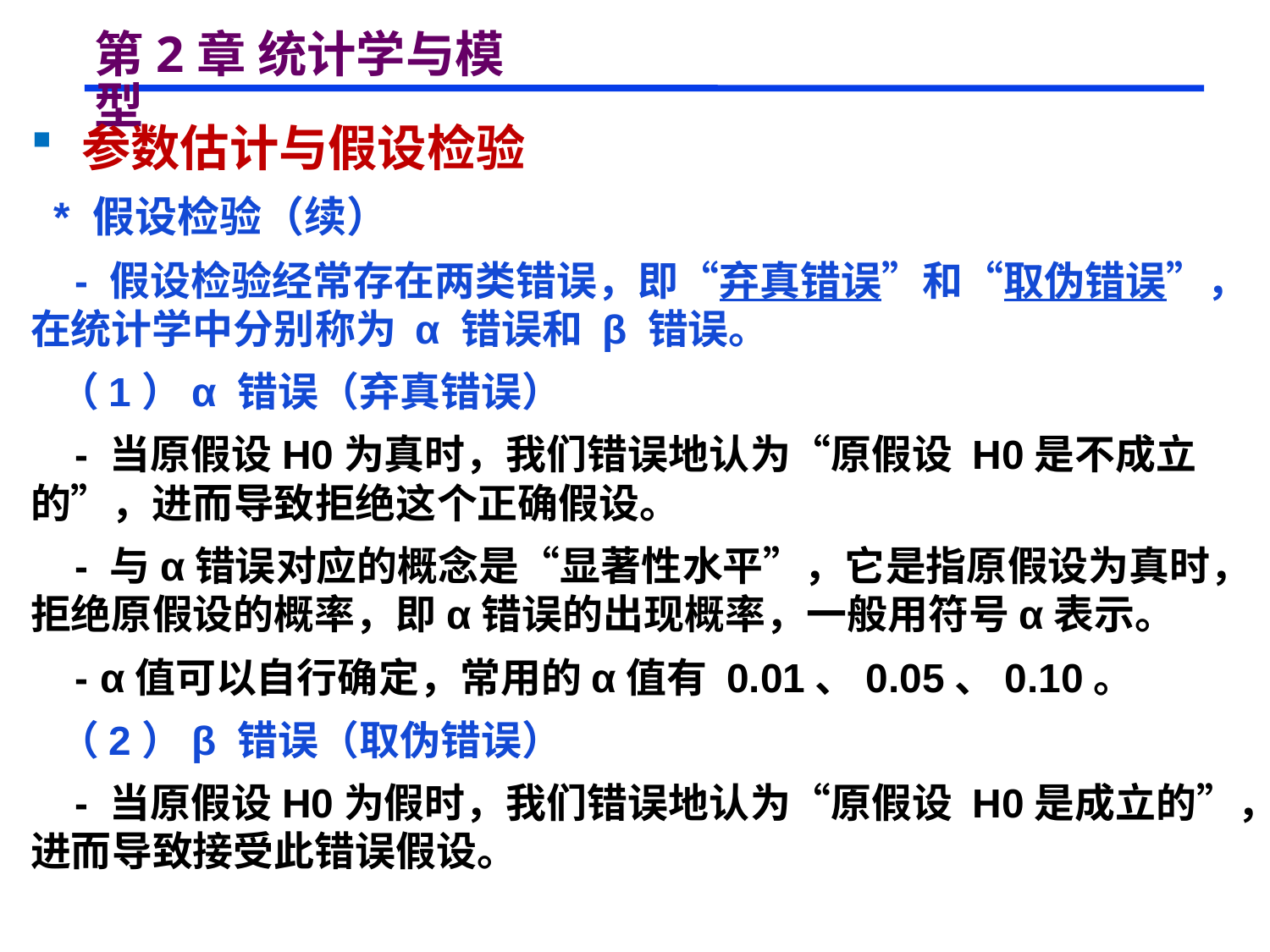

# 第2章 统计学与模型
 参数估计与假设检验
  * 假设检验（续）
    - 假设检验经常存在两类错误，即“弃真错误”和“取伪错误”，在统计学中分别称为 α 错误和 β 错误。
  （1）α 错误（弃真错误）
    - 当原假设H0为真时，我们错误地认为“原假设 H0是不成立的”，进而导致拒绝这个正确假设。
    - 与α错误对应的概念是“显著性水平”，它是指原假设为真时，拒绝原假设的概率，即α错误的出现概率，一般用符号α表示。
    - α值可以自行确定，常用的α值有 0.01、0.05、0.10。
  （2）β 错误（取伪错误）
    - 当原假设H0为假时，我们错误地认为“原假设 H0是成立的”，进而导致接受此错误假设。